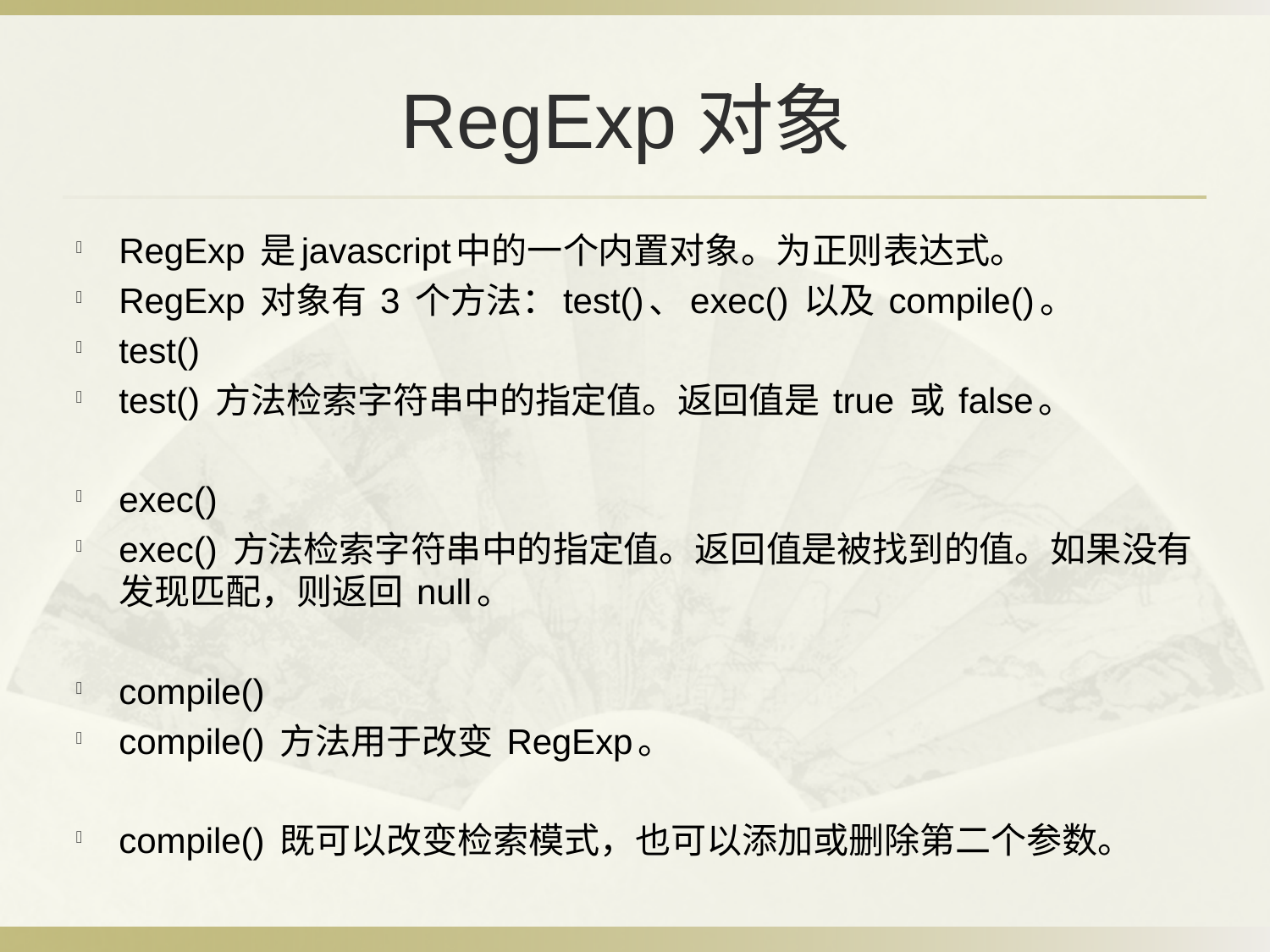

# RegExp对象
RegExp 是javascript中的一个内置对象。为正则表达式。
RegExp 对象有 3 个方法：test()、exec() 以及 compile()。
test()
test() 方法检索字符串中的指定值。返回值是 true 或 false。

exec()
exec() 方法检索字符串中的指定值。返回值是被找到的值。如果没有发现匹配，则返回 null。

compile()
compile() 方法用于改变 RegExp。

compile() 既可以改变检索模式，也可以添加或删除第二个参数。